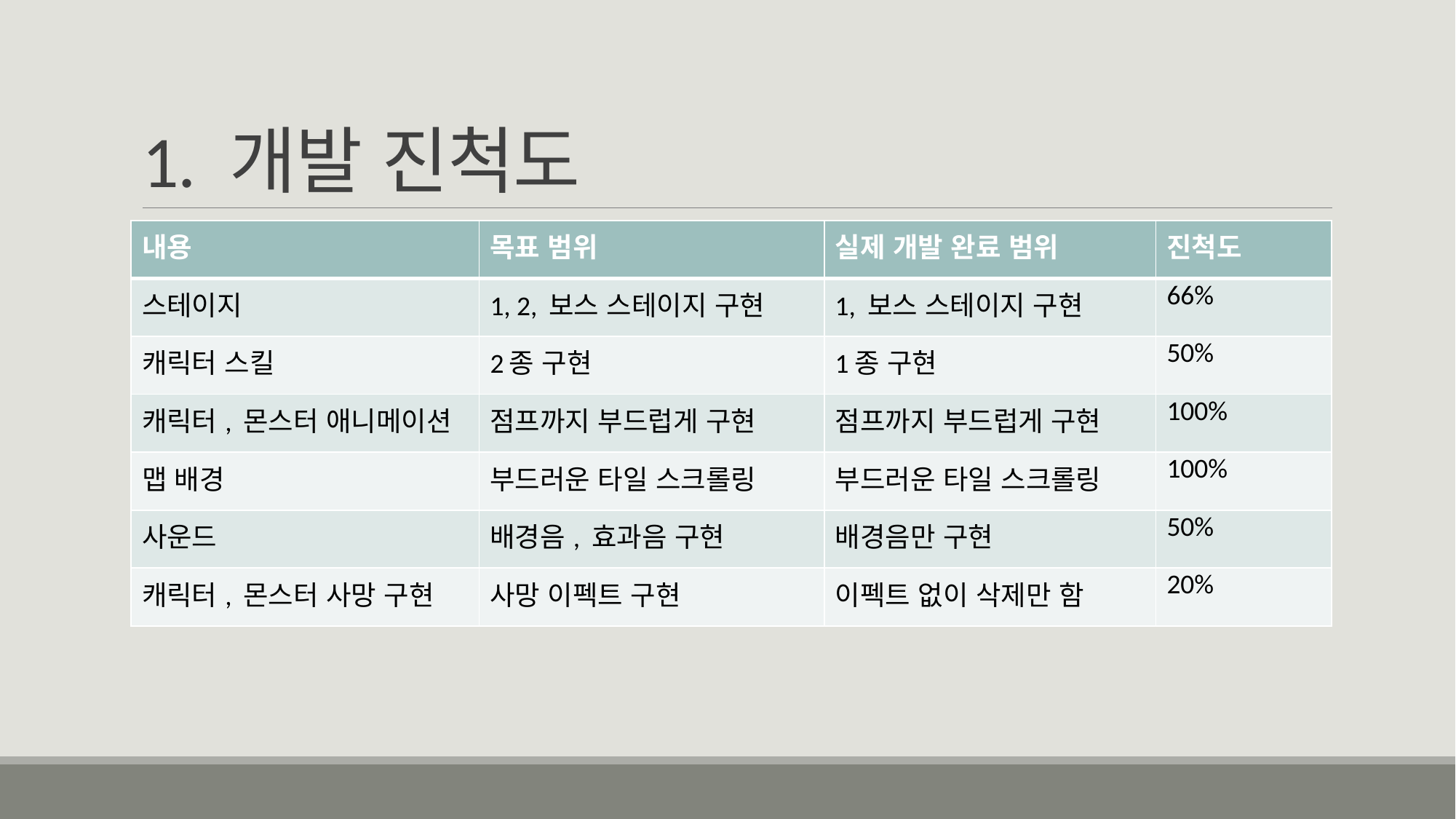

# 1. 개발 진척도
| 내용 | 목표 범위 | 실제 개발 완료 범위 | 진척도 |
| --- | --- | --- | --- |
| 스테이지 | 1, 2, 보스 스테이지 구현 | 1, 보스 스테이지 구현 | 66% |
| 캐릭터 스킬 | 2종 구현 | 1종 구현 | 50% |
| 캐릭터, 몬스터 애니메이션 | 점프까지 부드럽게 구현 | 점프까지 부드럽게 구현 | 100% |
| 맵 배경 | 부드러운 타일 스크롤링 | 부드러운 타일 스크롤링 | 100% |
| 사운드 | 배경음, 효과음 구현 | 배경음만 구현 | 50% |
| 캐릭터, 몬스터 사망 구현 | 사망 이펙트 구현 | 이펙트 없이 삭제만 함 | 20% |